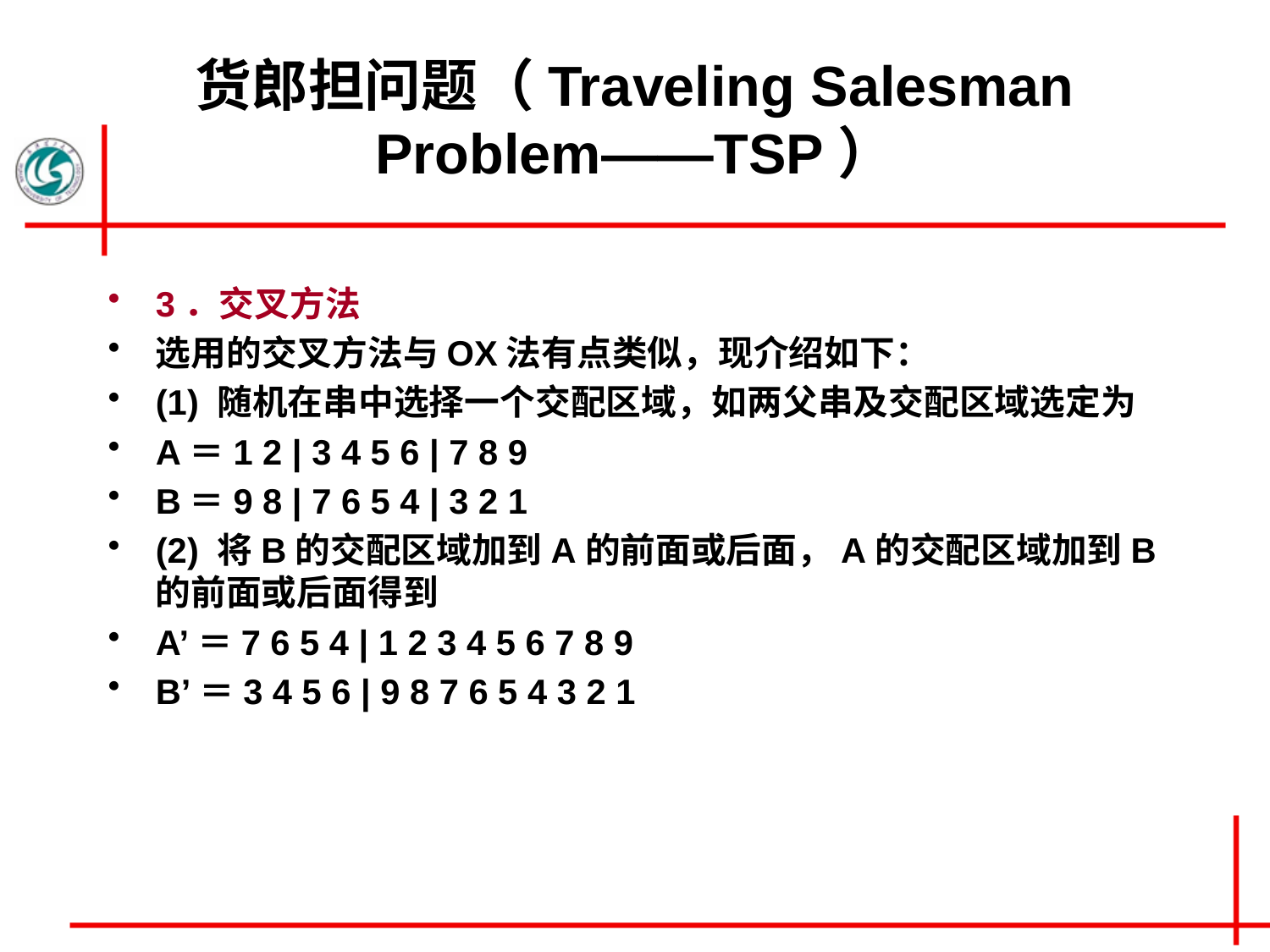

# 货郎担问题（Traveling Salesman Problem——TSP）
3．交叉方法
选用的交叉方法与OX法有点类似，现介绍如下：
(1) 随机在串中选择一个交配区域，如两父串及交配区域选定为
A＝1 2 | 3 4 5 6 | 7 8 9
B＝9 8 | 7 6 5 4 | 3 2 1
(2) 将B的交配区域加到A的前面或后面，A的交配区域加到B的前面或后面得到
A’＝7 6 5 4 | 1 2 3 4 5 6 7 8 9
B’＝3 4 5 6 | 9 8 7 6 5 4 3 2 1